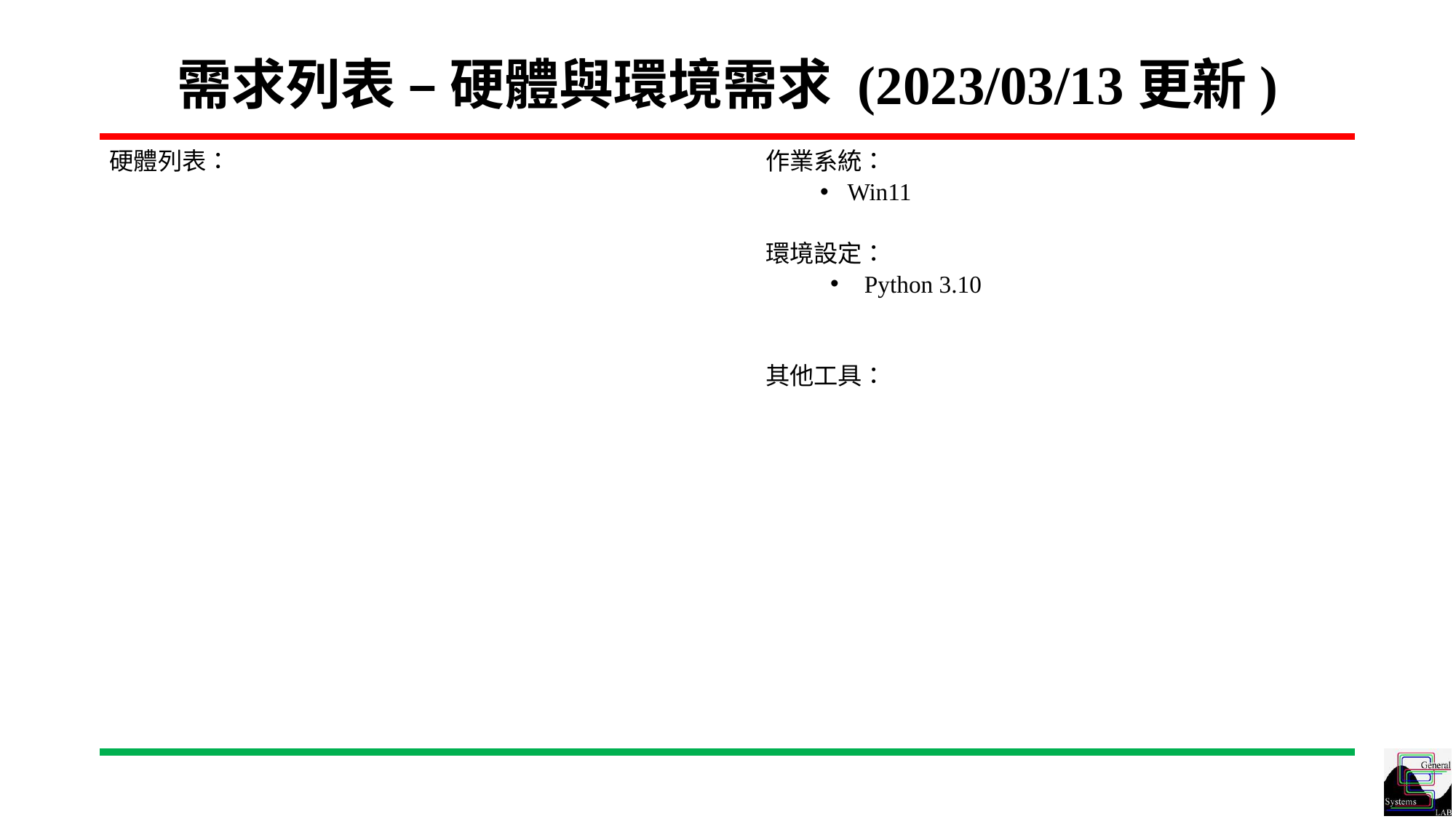

# 需求列表 – 硬體與環境需求 (2023/03/13更新)
硬體列表：

作業系統：
Win11

環境設定：
Python 3.10

其他工具：